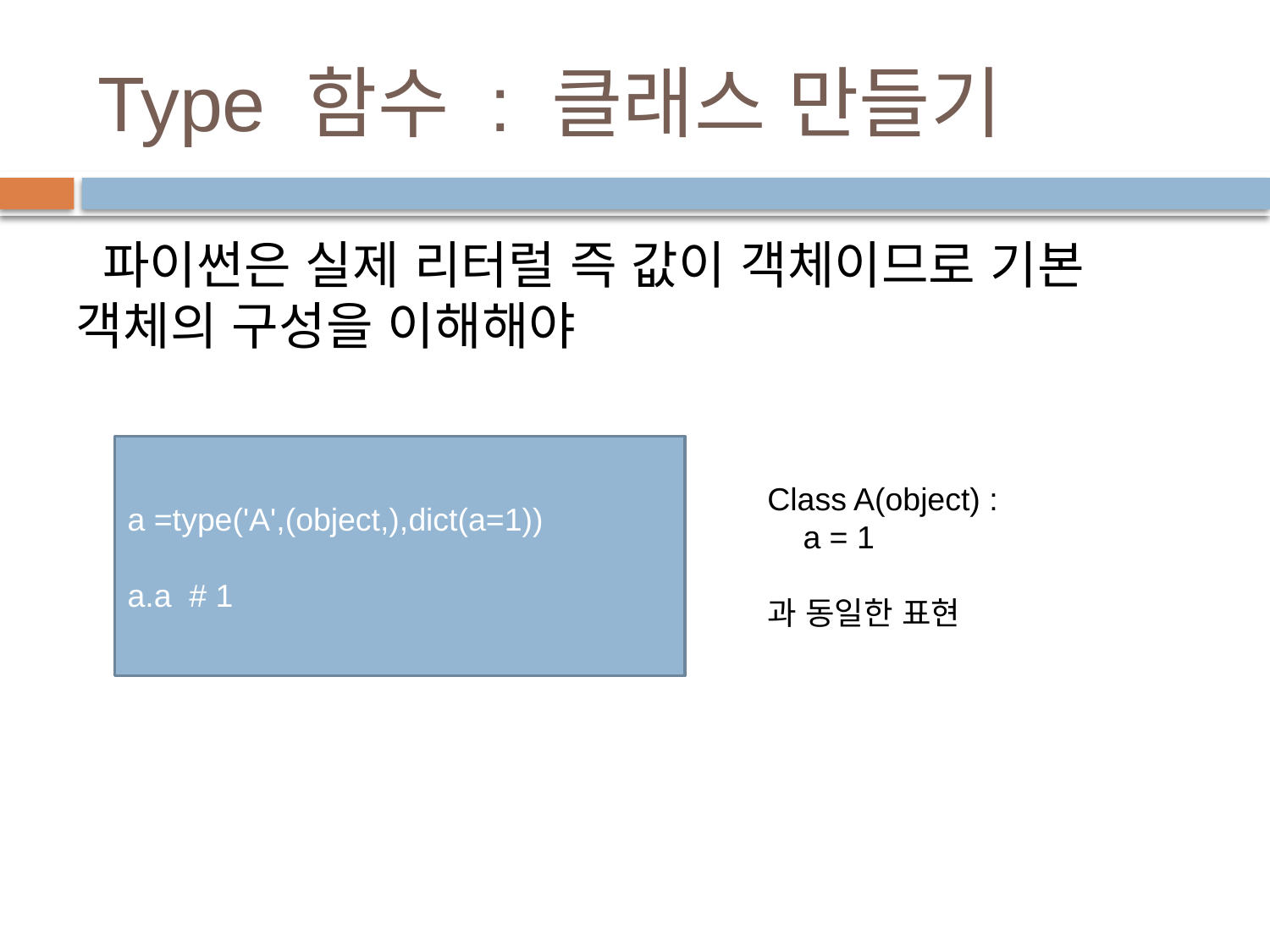

# Type 함수 : 클래스 만들기
 파이썬은 실제 리터럴 즉 값이 객체이므로 기본 객체의 구성을 이해해야
a =type('A',(object,),dict(a=1))

a.a  # 1
Class A(object) :
    a = 1

과 동일한 표현